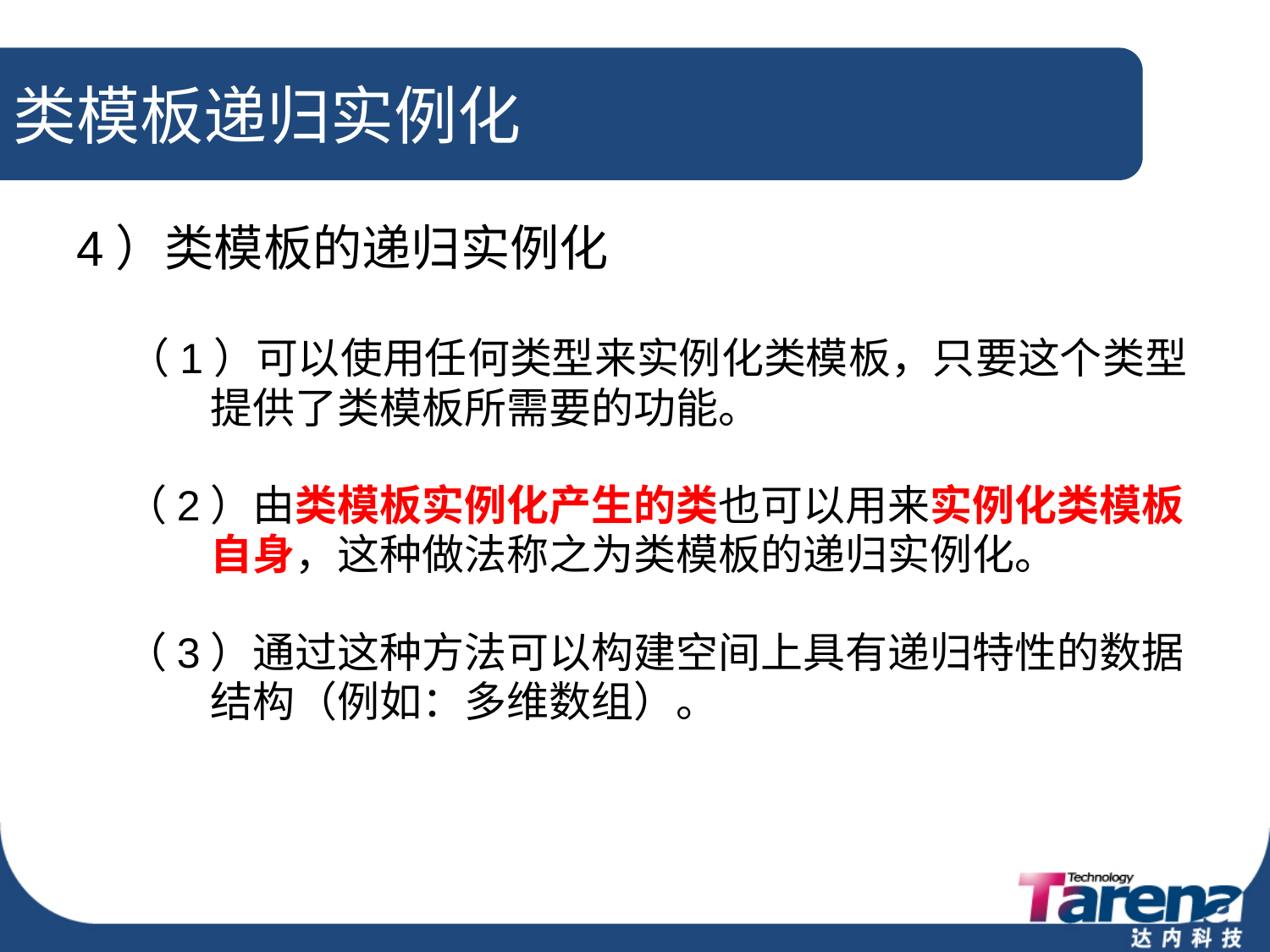

# 类模板递归实例化
4）类模板的递归实例化

     （1）可以使用任何类型来实例化类模板，只要这个类型
             提供了类模板所需要的功能。

    （2）由类模板实例化产生的类也可以用来实例化类模板
             自身，这种做法称之为类模板的递归实例化。

    （3）通过这种方法可以构建空间上具有递归特性的数据
             结构（例如：多维数组）。